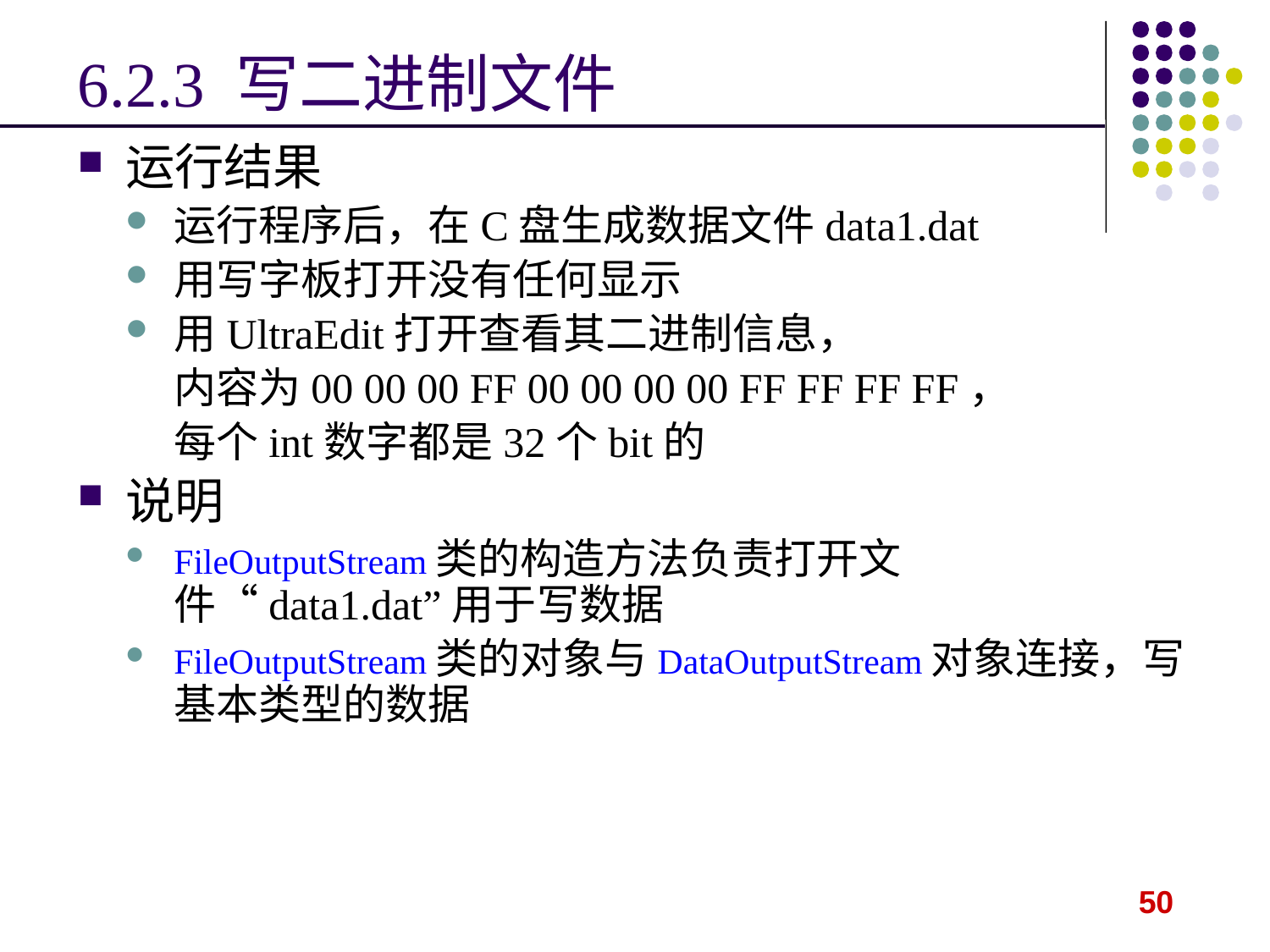

# 6.2.3 写二进制文件
运行结果
运行程序后，在C盘生成数据文件data1.dat
用写字板打开没有任何显示
用UltraEdit打开查看其二进制信息，
    内容为00 00 00 FF 00 00 00 00 FF FF FF FF，
    每个int数字都是32个bit的
说明
FileOutputStream类的构造方法负责打开文件“data1.dat”用于写数据
FileOutputStream类的对象与DataOutputStream对象连接，写基本类型的数据